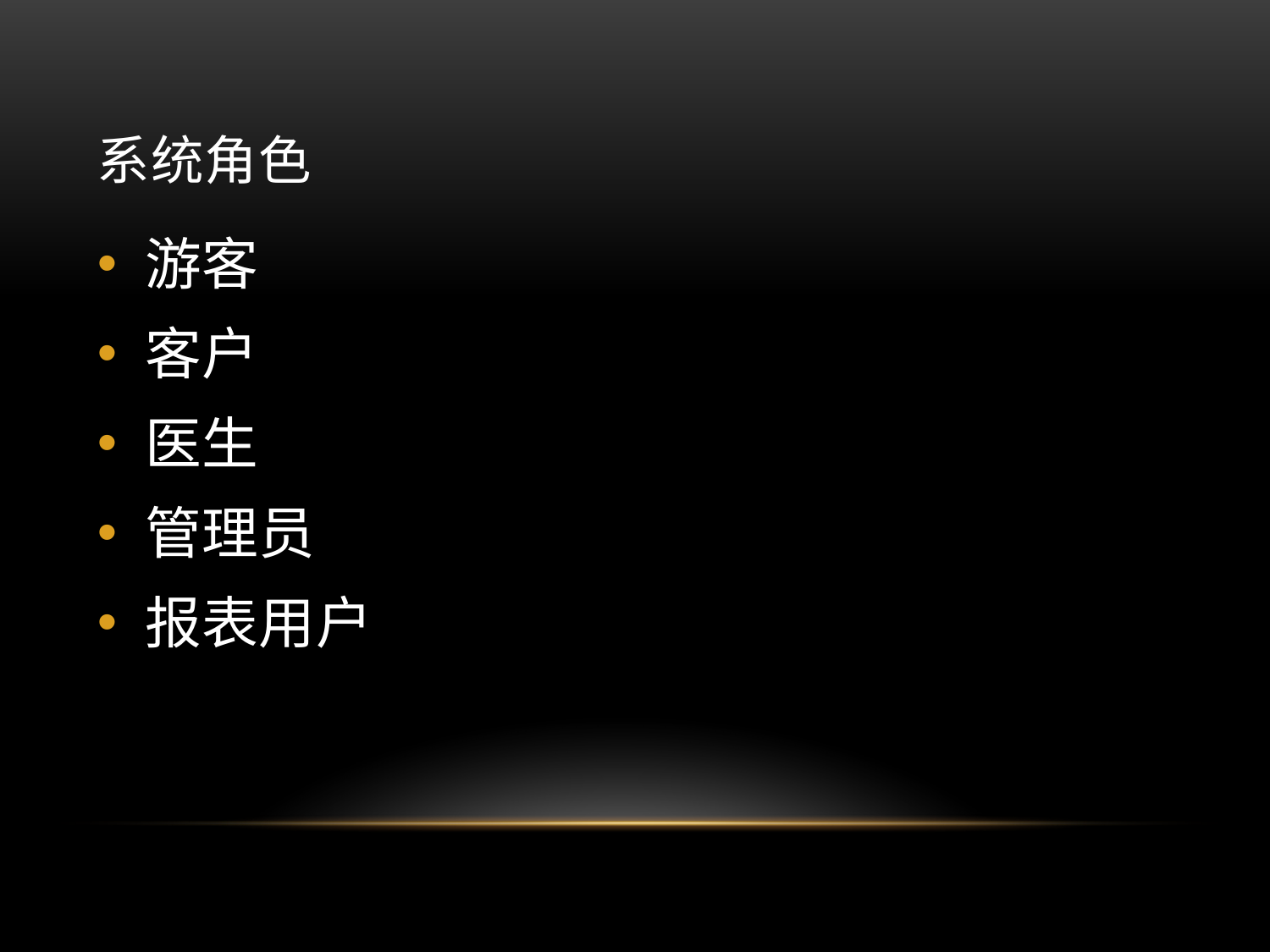

# 系统角色
游客
客户
医生
管理员
报表用户